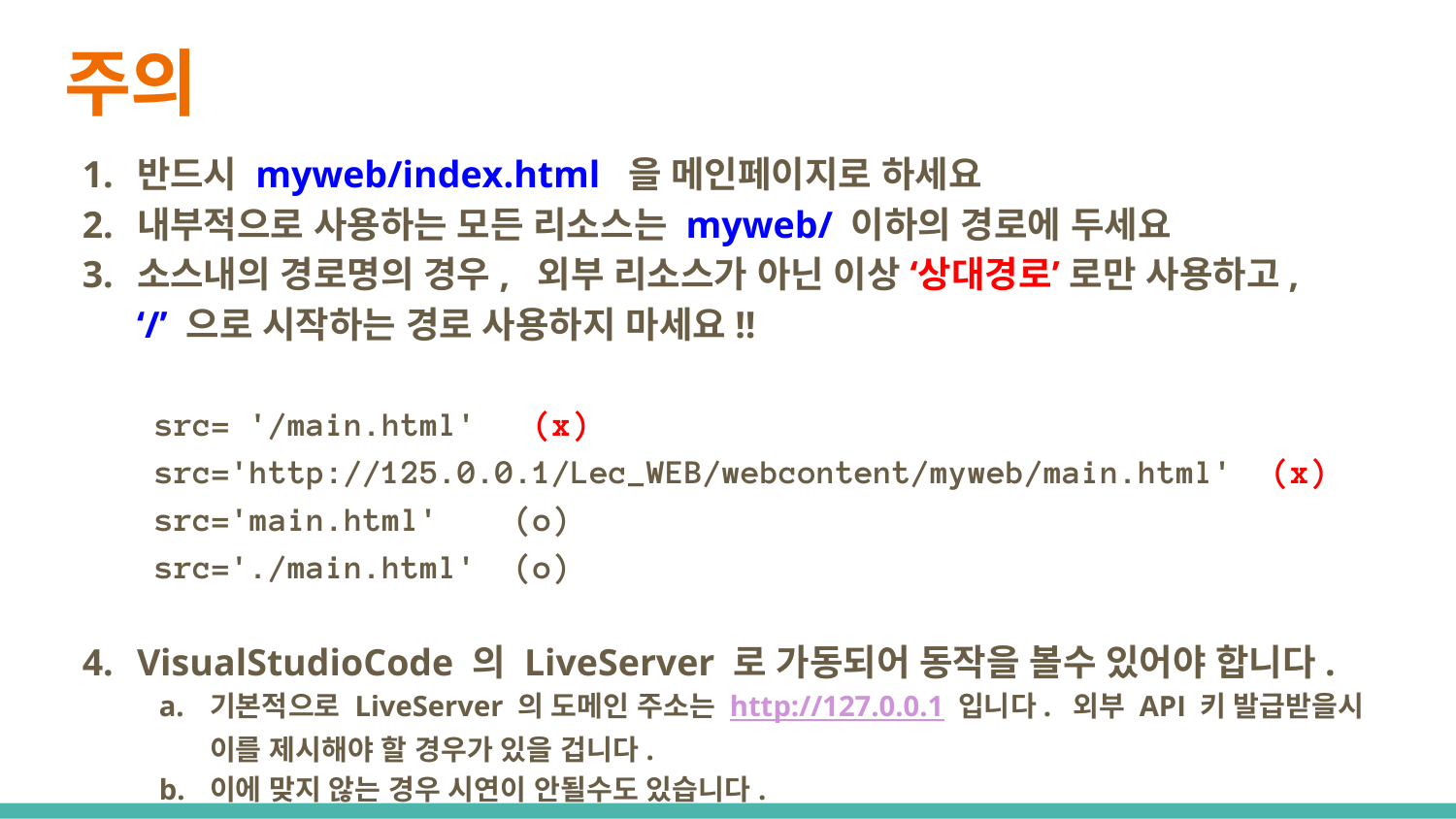

# 주의
반드시 myweb/index.html  을 메인페이지로 하세요
내부적으로 사용하는 모든 리소스는 myweb/ 이하의 경로에 두세요
소스내의 경로명의 경우,  외부 리소스가 아닌 이상 ‘상대경로’ 로만 사용하고,
‘/’ 으로 시작하는 경로 사용하지 마세요!!
 src= '/main.html'   (x)
 src='http://125.0.0.1/Lec_WEB/webcontent/myweb/main.html'  (x)
 src='main.html'    (o)
 src='./main.html'  (o)
VisualStudioCode 의 LiveServer 로 가동되어 동작을 볼수 있어야 합니다.
기본적으로 LiveServer 의 도메인 주소는 http://127.0.0.1 입니다.  외부 API 키 발급받을시 이를 제시해야 할 경우가 있을 겁니다.
이에 맞지 않는 경우 시연이 안될수도 있습니다.